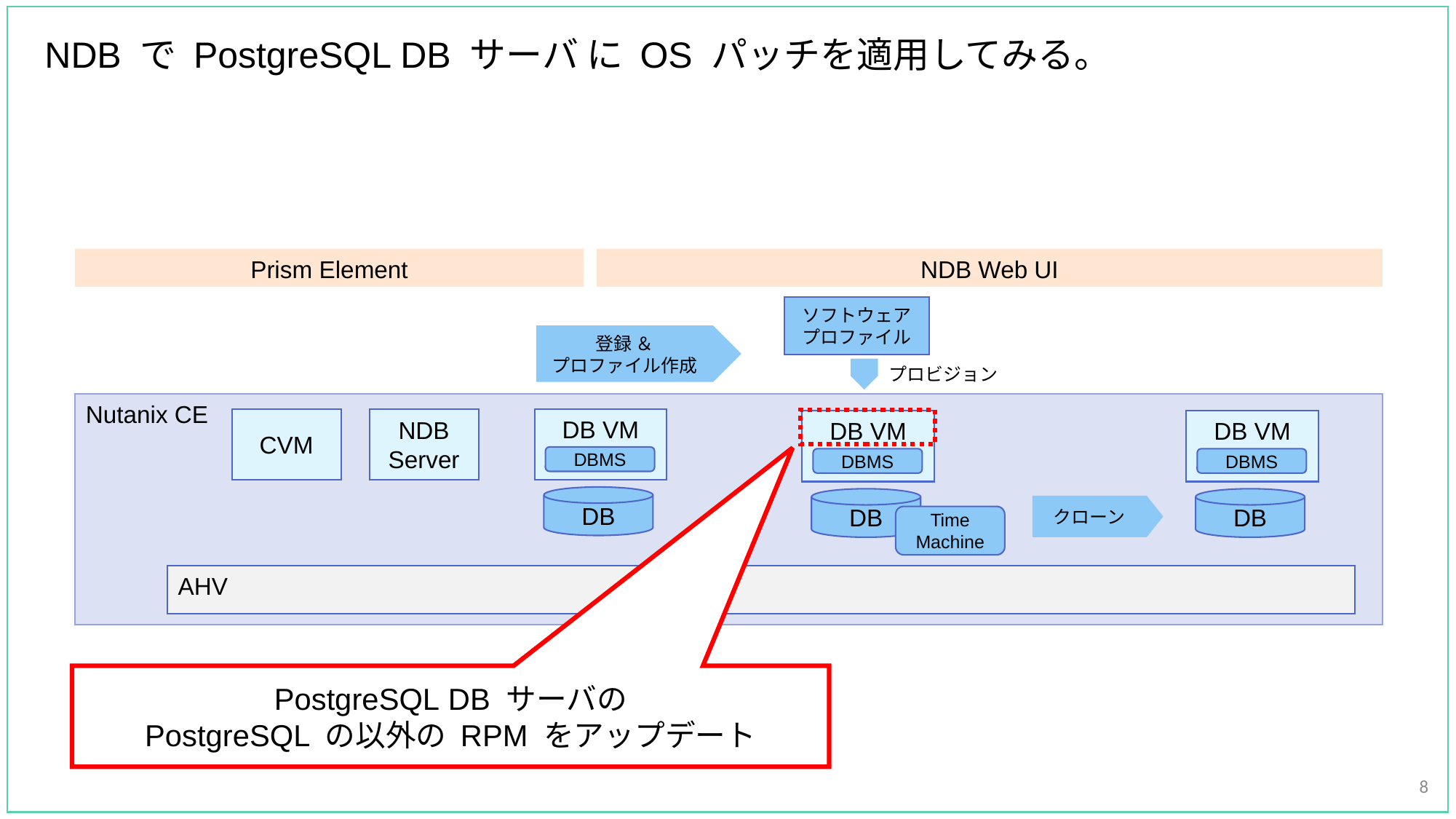

# NDB で PostgreSQL DB サーバ に OS パッチを適用してみる。

PostgreSQL DB サーバの
PostgreSQL の以外の RPM をアップデート
8